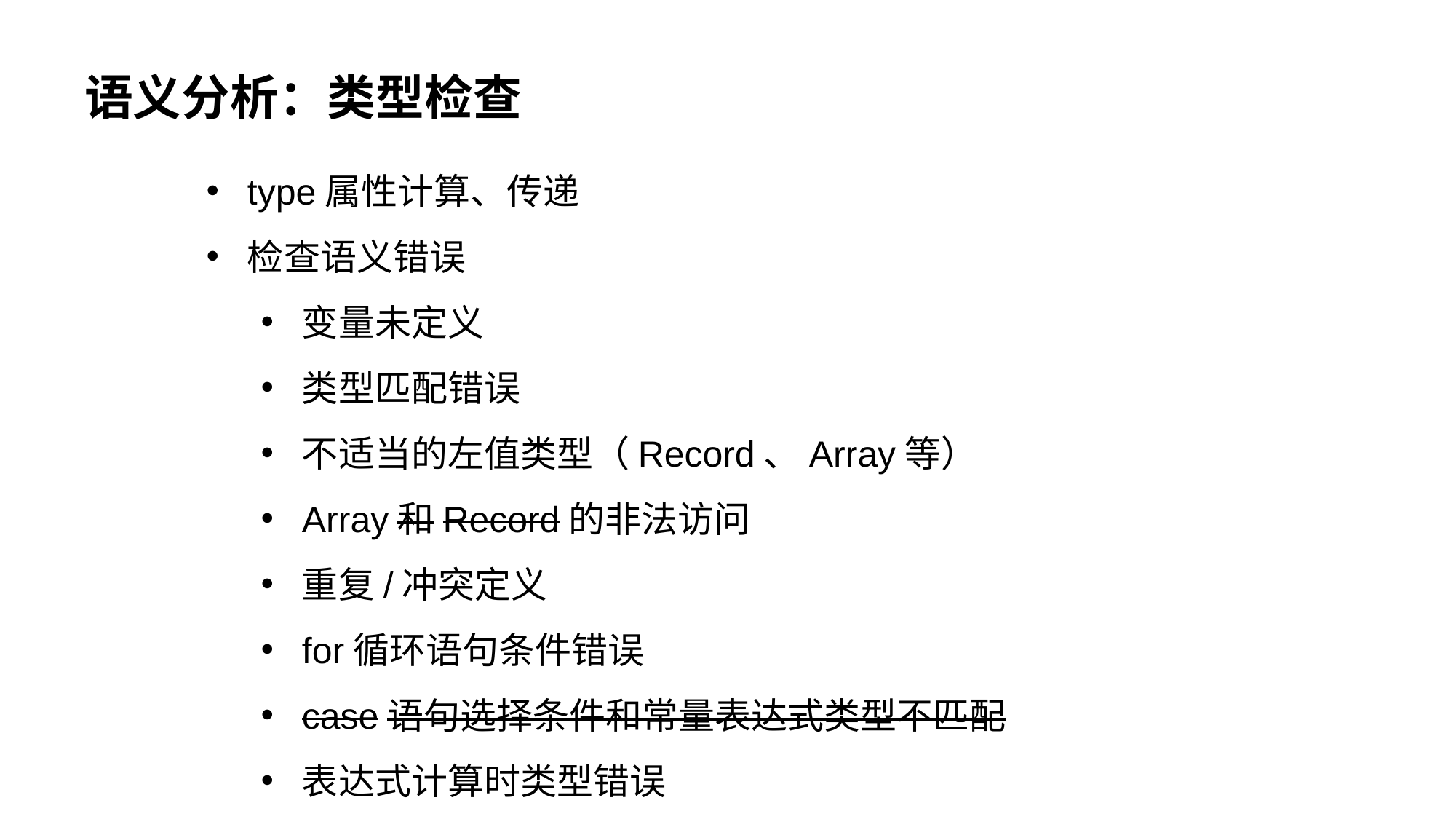

语义分析：类型检查
type属性计算、传递
检查语义错误
变量未定义
类型匹配错误
不适当的左值类型（Record、Array等）
Array和Record的非法访问
重复/冲突定义
for循环语句条件错误
case语句选择条件和常量表达式类型不匹配
表达式计算时类型错误
……